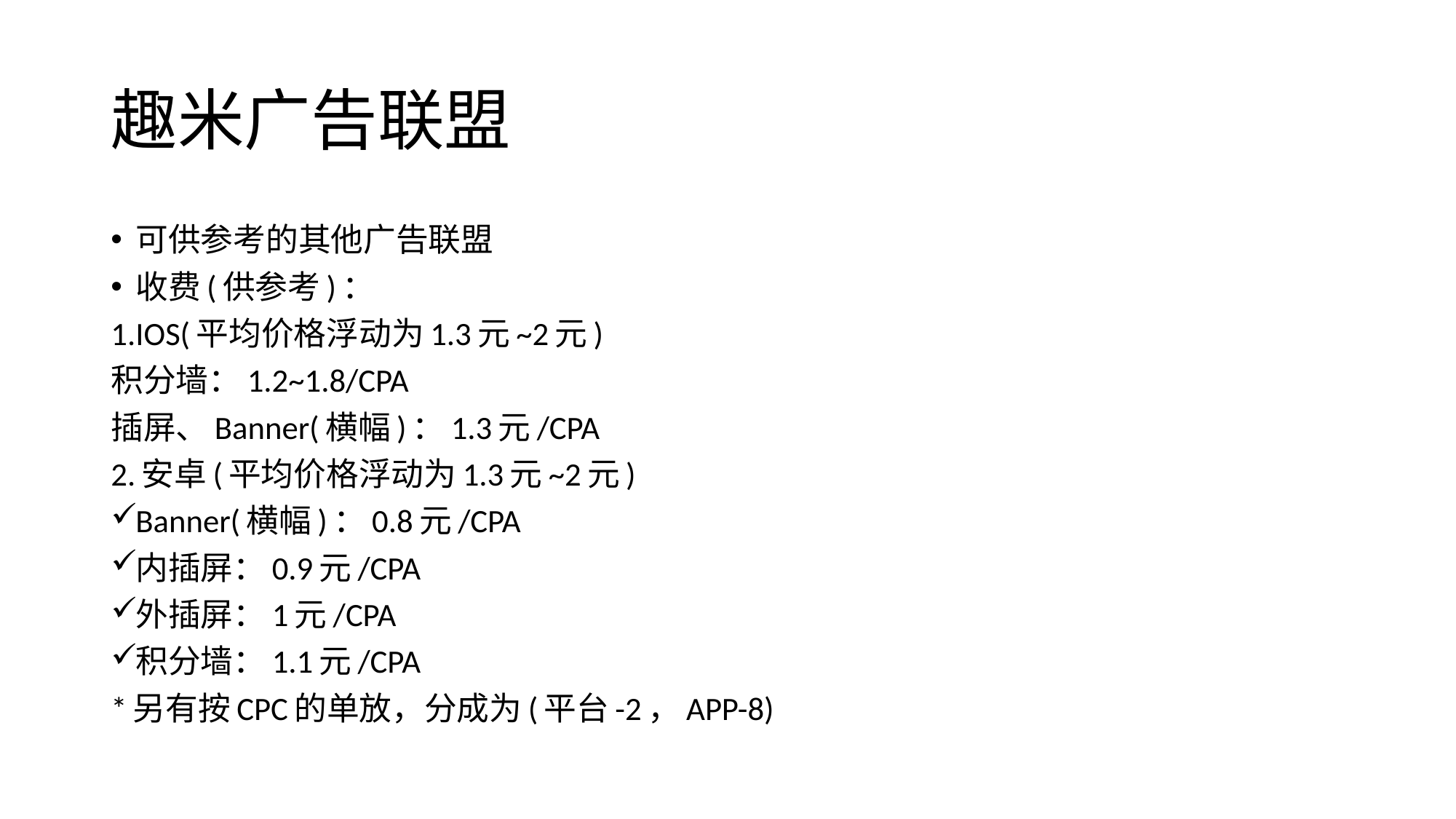

# 趣米广告联盟
可供参考的其他广告联盟
收费(供参考)：
1.IOS(平均价格浮动为1.3元~2元)
积分墙：1.2~1.8/CPA
插屏、Banner(横幅)：1.3元/CPA
2.安卓(平均价格浮动为1.3元~2元)
Banner(横幅)：0.8元/CPA
内插屏：0.9元/CPA
外插屏：1元/CPA
积分墙：1.1元/CPA
*另有按CPC的单放，分成为(平台-2，APP-8)